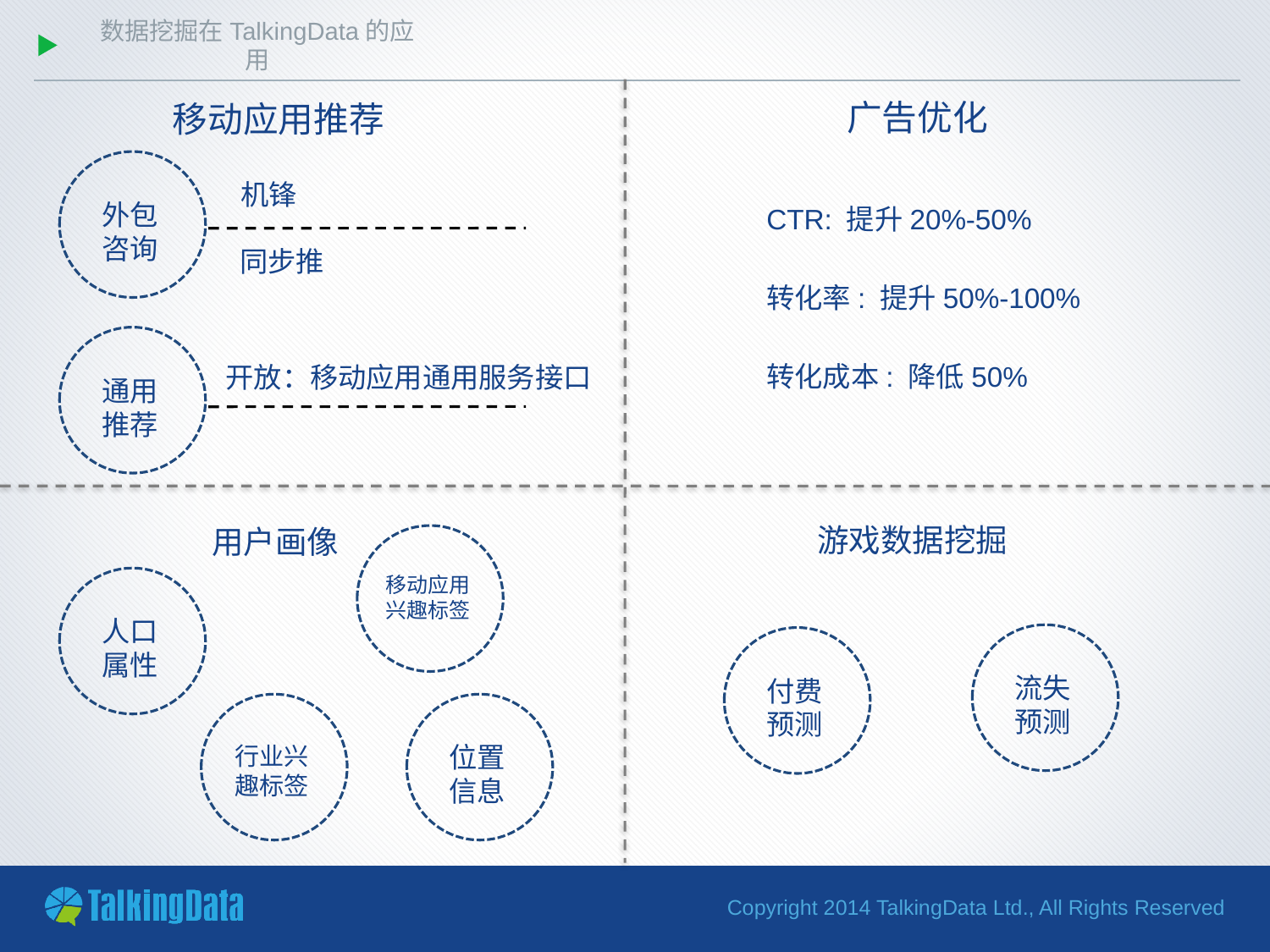

# 数据挖掘在TalkingData的应用
广告优化
移动应用推荐

机锋
外包
咨询
CTR: 提升20%-50%

转化率: 提升50%-100%

转化成本: 降低50%
同步推

开放：移动应用通用服务接口
通用
推荐
游戏数据挖掘
用户画像

移动应用
兴趣标签

人口属性

流失预测
付费预测

位置信息
行业兴趣标签